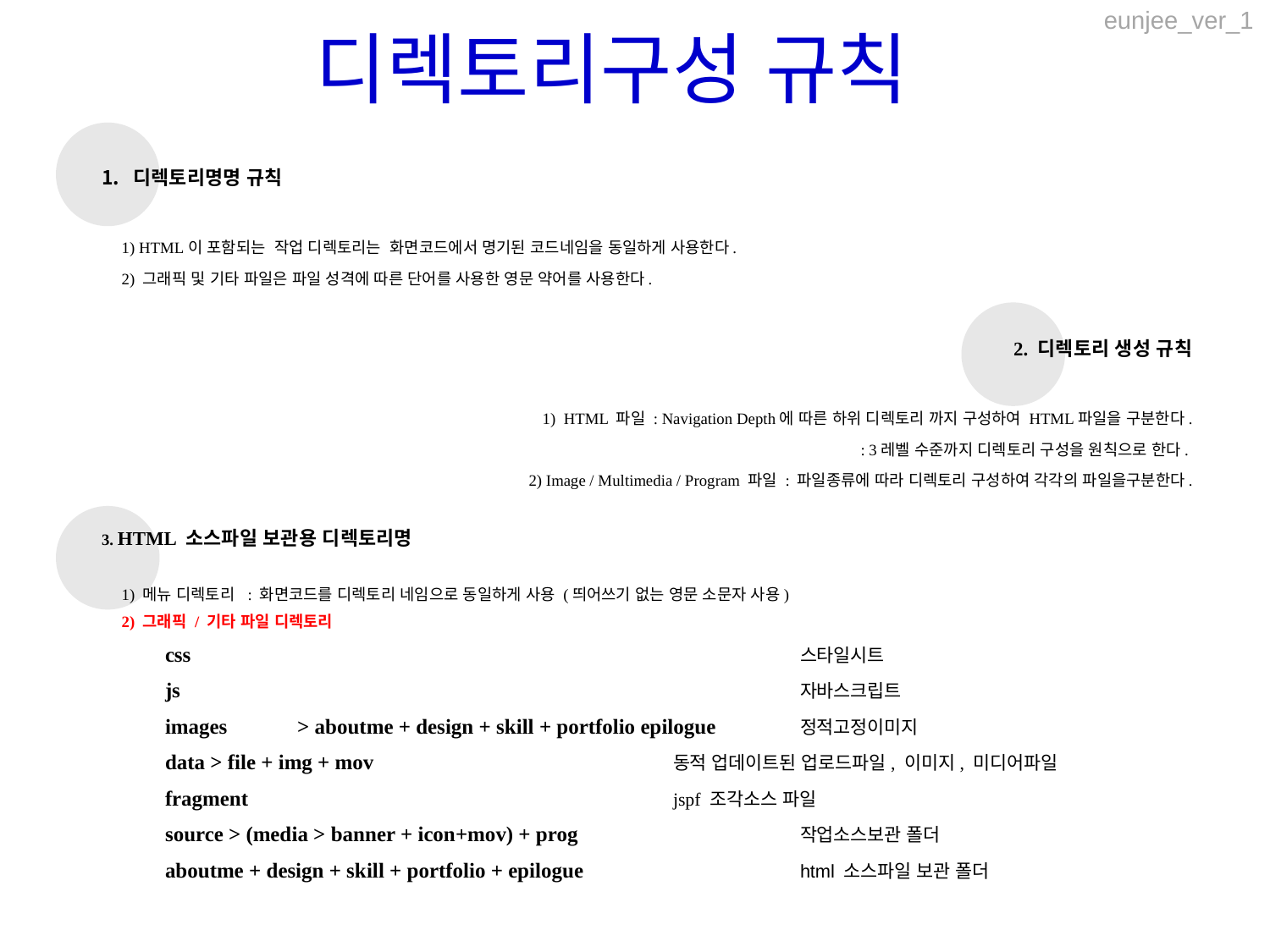

eunjee_ver_1
디렉토리구성 규칙

디렉토리명명 규칙

     1) HTML이 포함되는  작업 디렉토리는  화면코드에서 명기된 코드네임을 동일하게 사용한다.
     2) 그래픽 및 기타 파일은 파일 성격에 따른 단어를 사용한 영문 약어를 사용한다.

2. 디렉토리 생성 규칙

     1)  HTML 파일 : Navigation Depth에 따른 하위 디렉토리 까지 구성하여 HTML파일을 구분한다.
                                 : 3레벨 수준까지 디렉토리 구성을 원칙으로 한다.
     2) Image / Multimedia / Program 파일 : 파일종류에 따라 디렉토리 구성하여 각각의 파일을구분한다.

3. HTML 소스파일 보관용 디렉토리명

     1) 메뉴 디렉토리  : 화면코드를 디렉토리 네임으로 동일하게 사용 (띄어쓰기 없는 영문 소문자 사용)
     2) 그래픽 / 기타 파일 디렉토리
css 					스타일시트
js					자바스크립트
images	 > aboutme + design + skill + portfolio epilogue	정적고정이미지
data > file + img + mov			동적 업데이트된 업로드파일, 이미지, 미디어파일
fragment				jspf 조각소스 파일
source > (media > banner + icon+mov) + prog		작업소스보관 폴더
aboutme + design + skill + portfolio + epilogue		html 소스파일 보관 폴더